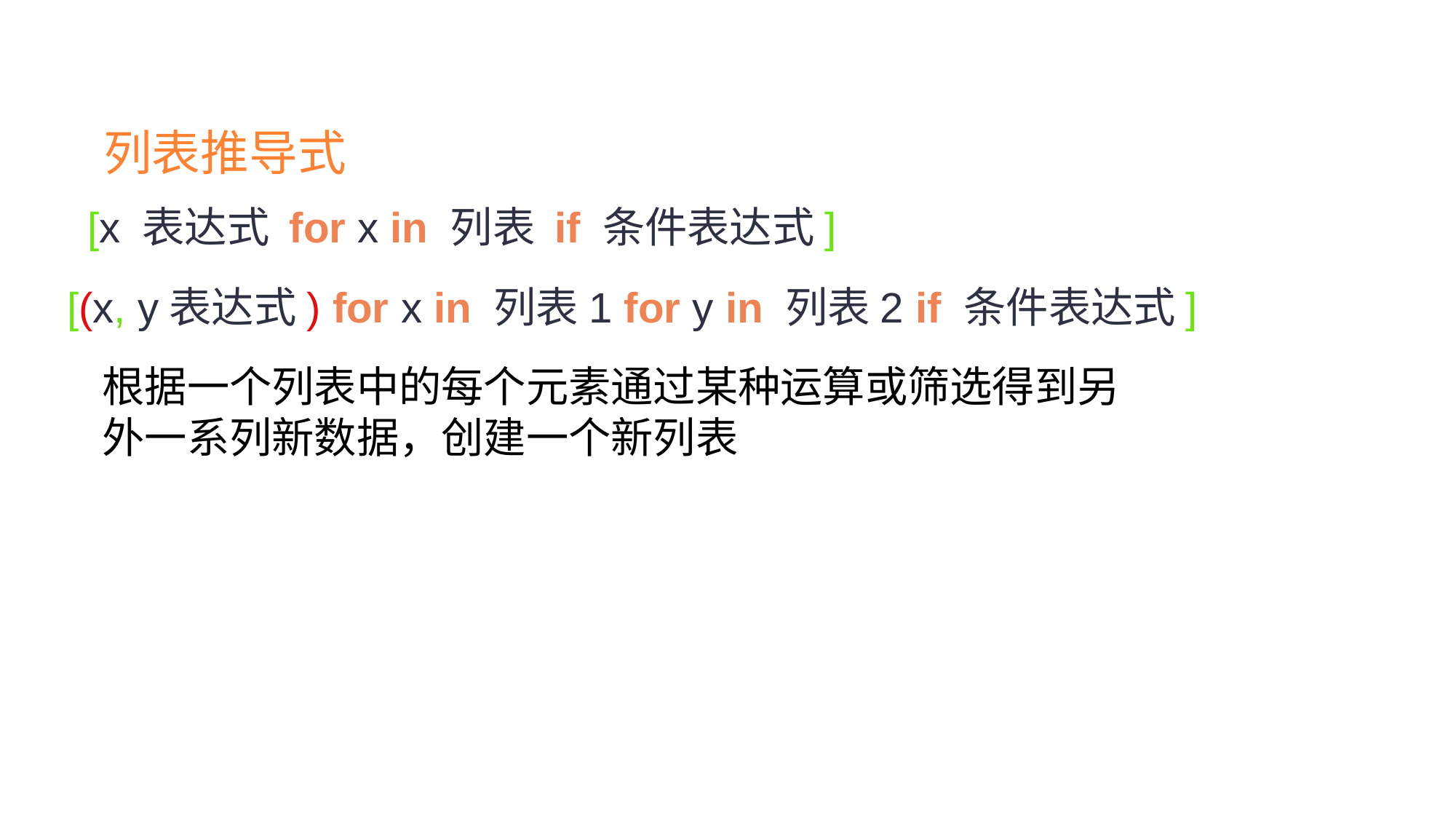

列表推导式
[x 表达式 for x in 列表 if 条件表达式]
[(x, y表达式) for x in 列表1 for y in 列表2 if 条件表达式]
根据一个列表中的每个元素通过某种运算或筛选得到另外一系列新数据，创建一个新列表